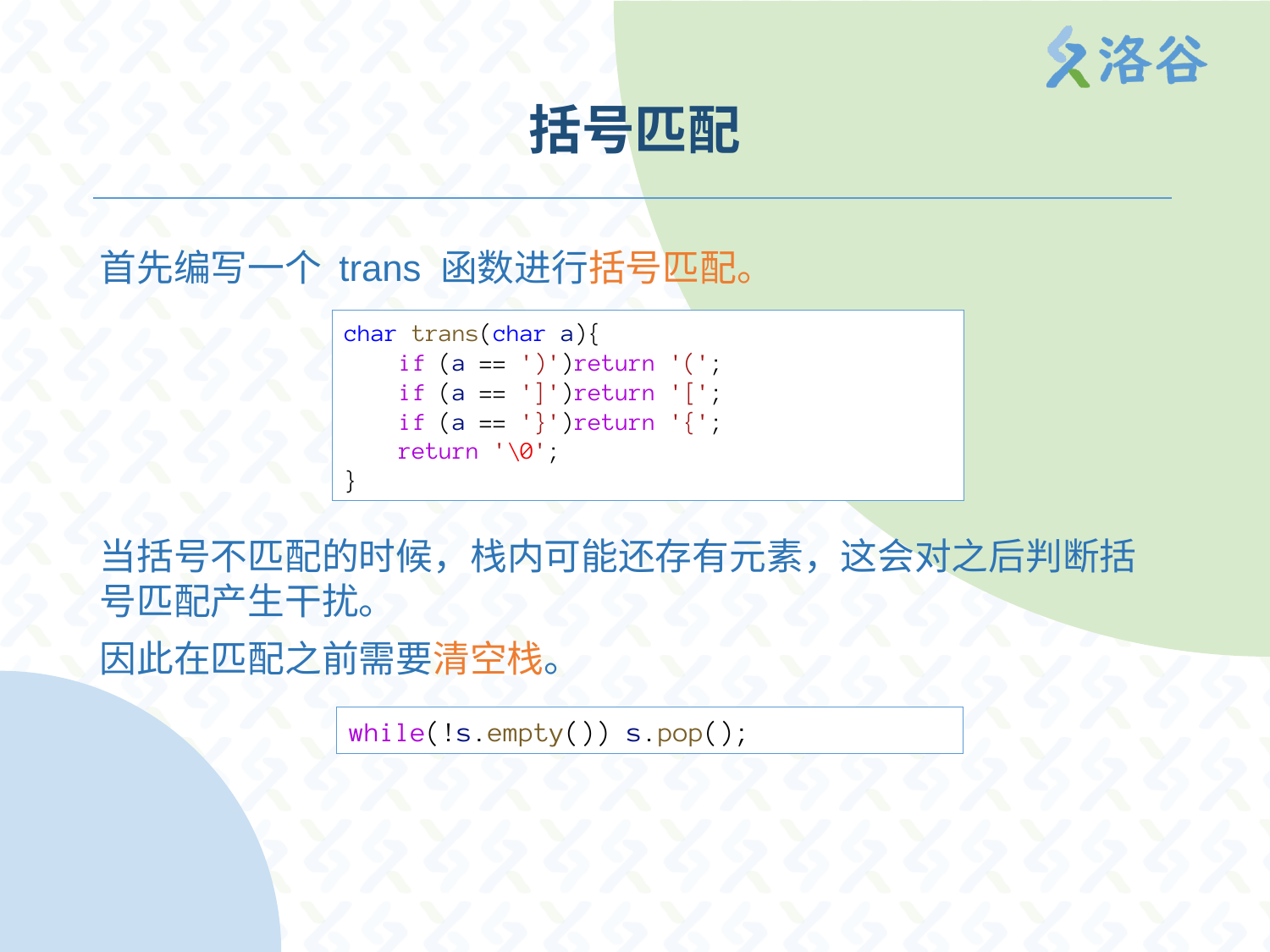

# 括号匹配
首先编写一个 trans 函数进行括号匹配。

当括号不匹配的时候，栈内可能还存有元素，这会对之后判断括号匹配产生干扰。
因此在匹配之前需要清空栈。

char trans(char a){
    if (a == ')')return '(';
    if (a == ']')return '[';
    if (a == '}')return '{';
    return '\0';
}
while(!s.empty()) s.pop();